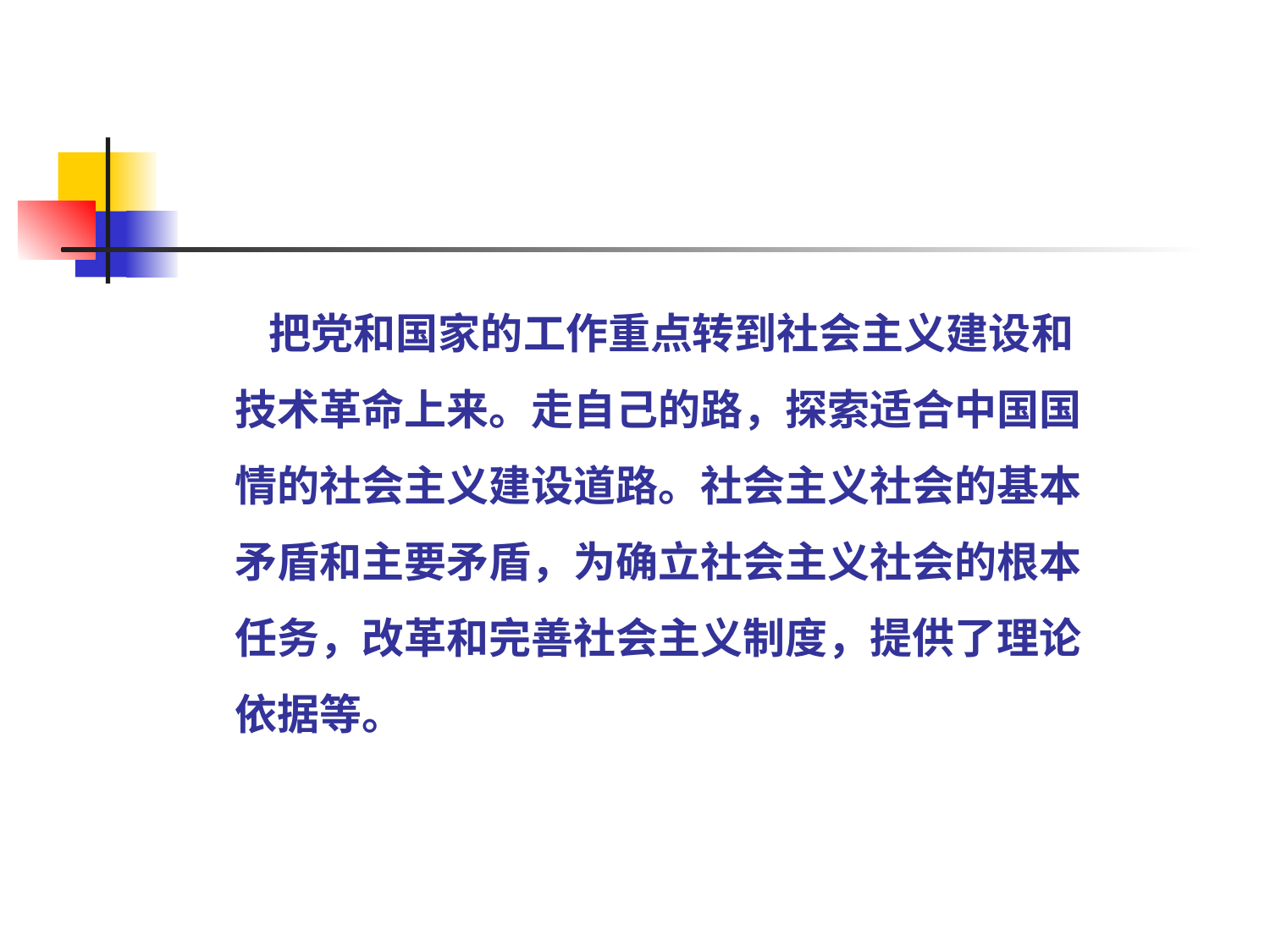

把党和国家的工作重点转到社会主义建设和技术革命上来。走自己的路，探索适合中国国情的社会主义建设道路。社会主义社会的基本矛盾和主要矛盾，为确立社会主义社会的根本任务，改革和完善社会主义制度，提供了理论依据等。